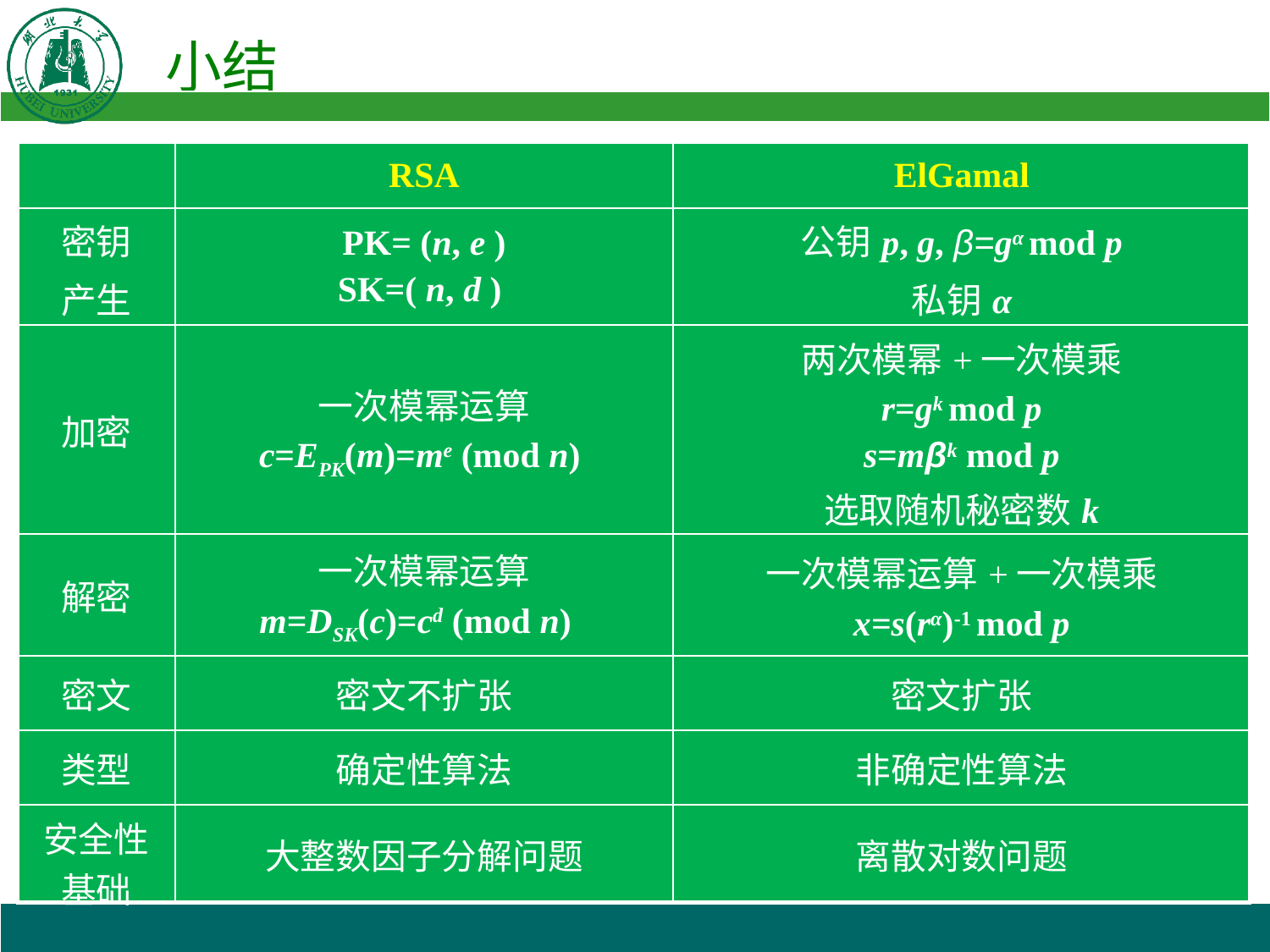

|  | RSA | ElGamal |
| --- | --- | --- |
| 密钥 产生 | PK= (n, e ) SK=( n, d ) | 公钥p, g, β=gα mod p 私钥α |
| 加密 | 一次模幂运算 c=EPK(m)=me (mod n) | 两次模幂+一次模乘 r=gk mod p s=mβk mod p 选取随机秘密数k |
| 解密 | 一次模幂运算 m=DSK(c)=cd (mod n) | 一次模幂运算+一次模乘 x=s(rα)-1 mod p |
| 密文 | 密文不扩张 | 密文扩张 |
| 类型 | 确定性算法 | 非确定性算法 |
| 安全性基础 | 大整数因子分解问题 | 离散对数问题 |